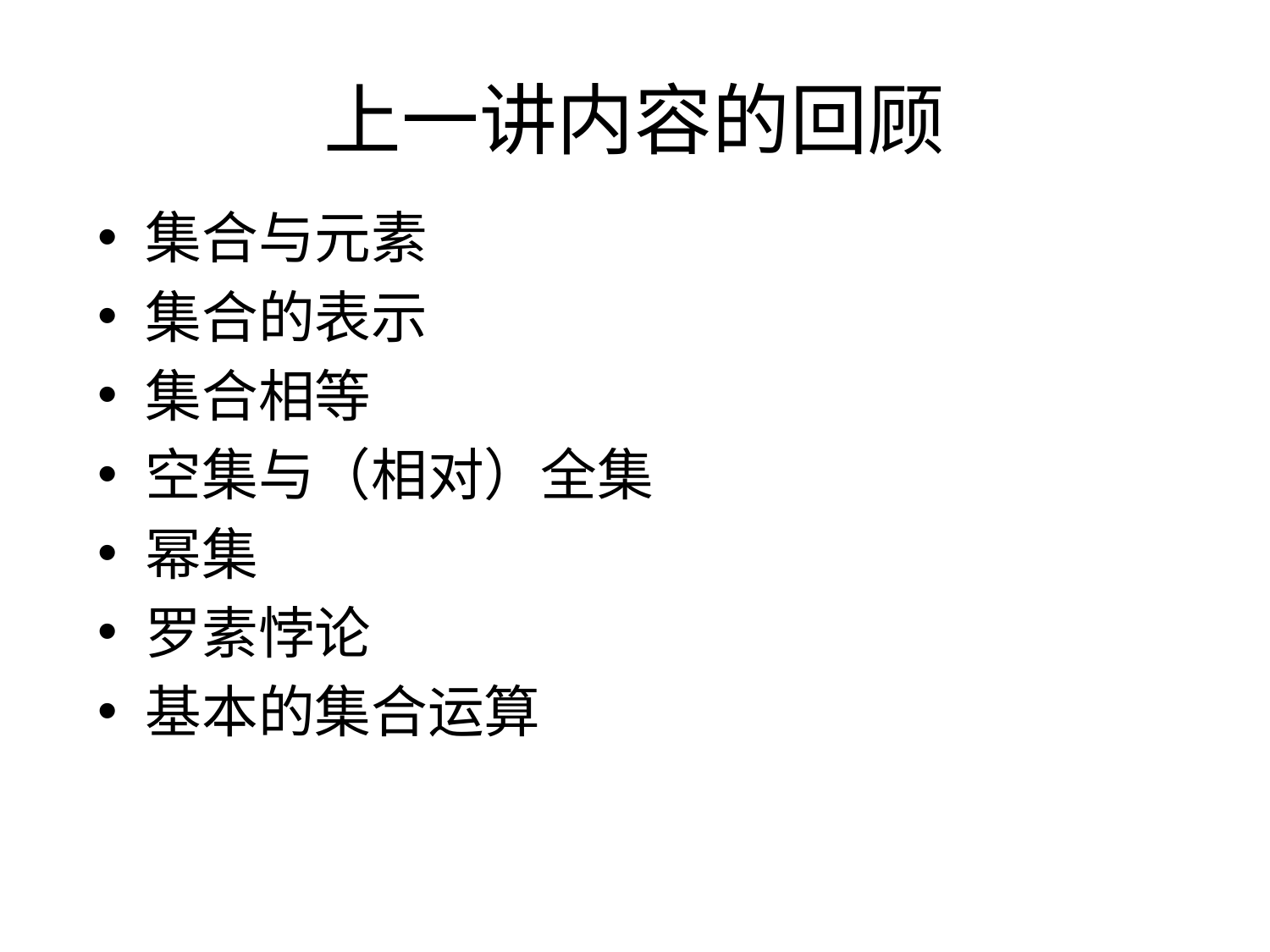

# 上一讲内容的回顾
集合与元素
集合的表示
集合相等
空集与（相对）全集
幂集
罗素悖论
基本的集合运算